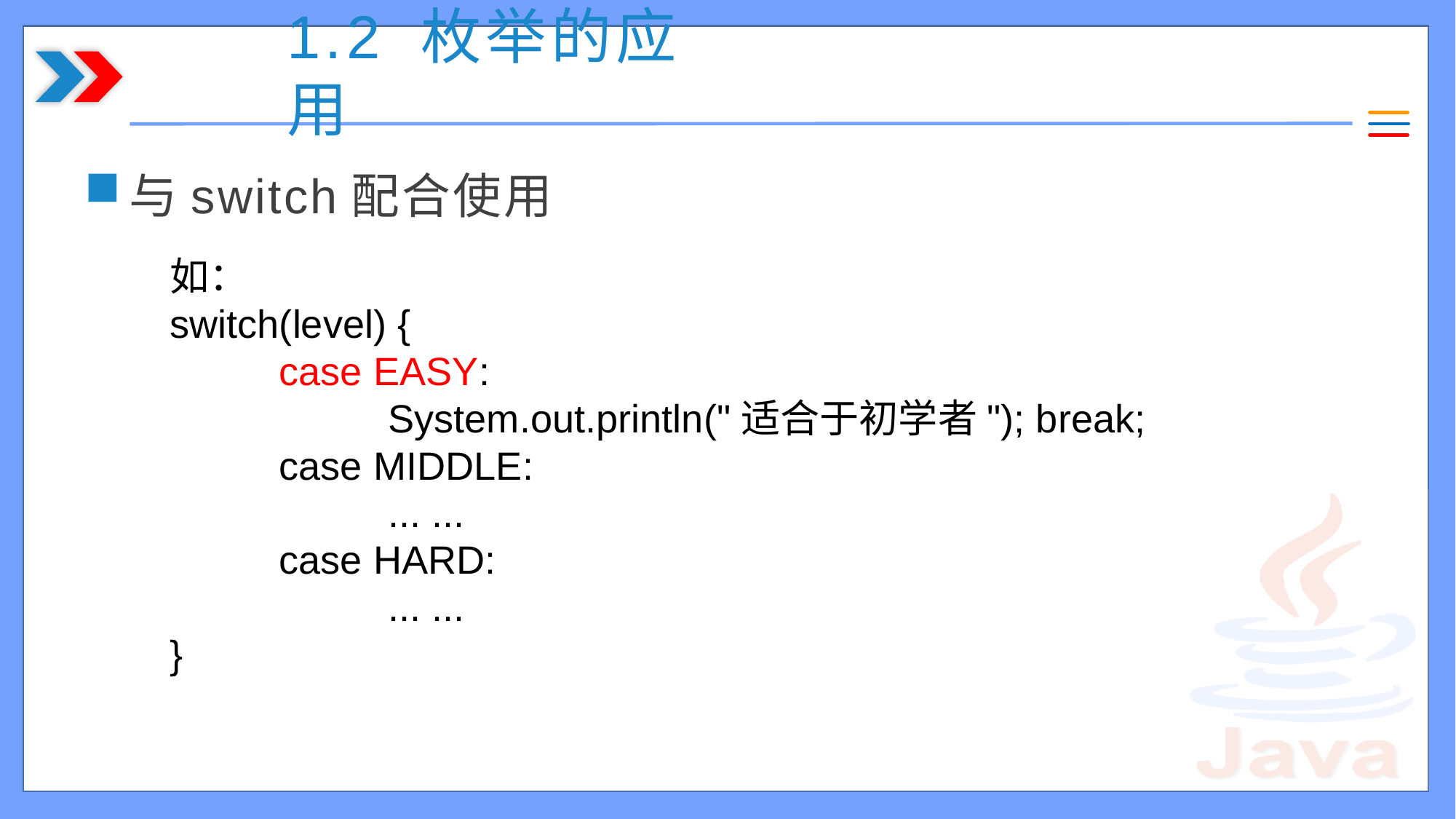

# 1.2 枚举的应用
与switch配合使用

如：
switch(level) {
	case EASY:
		System.out.println("适合于初学者"); break;
	case MIDDLE:
		... ...
	case HARD:
		... ...
}